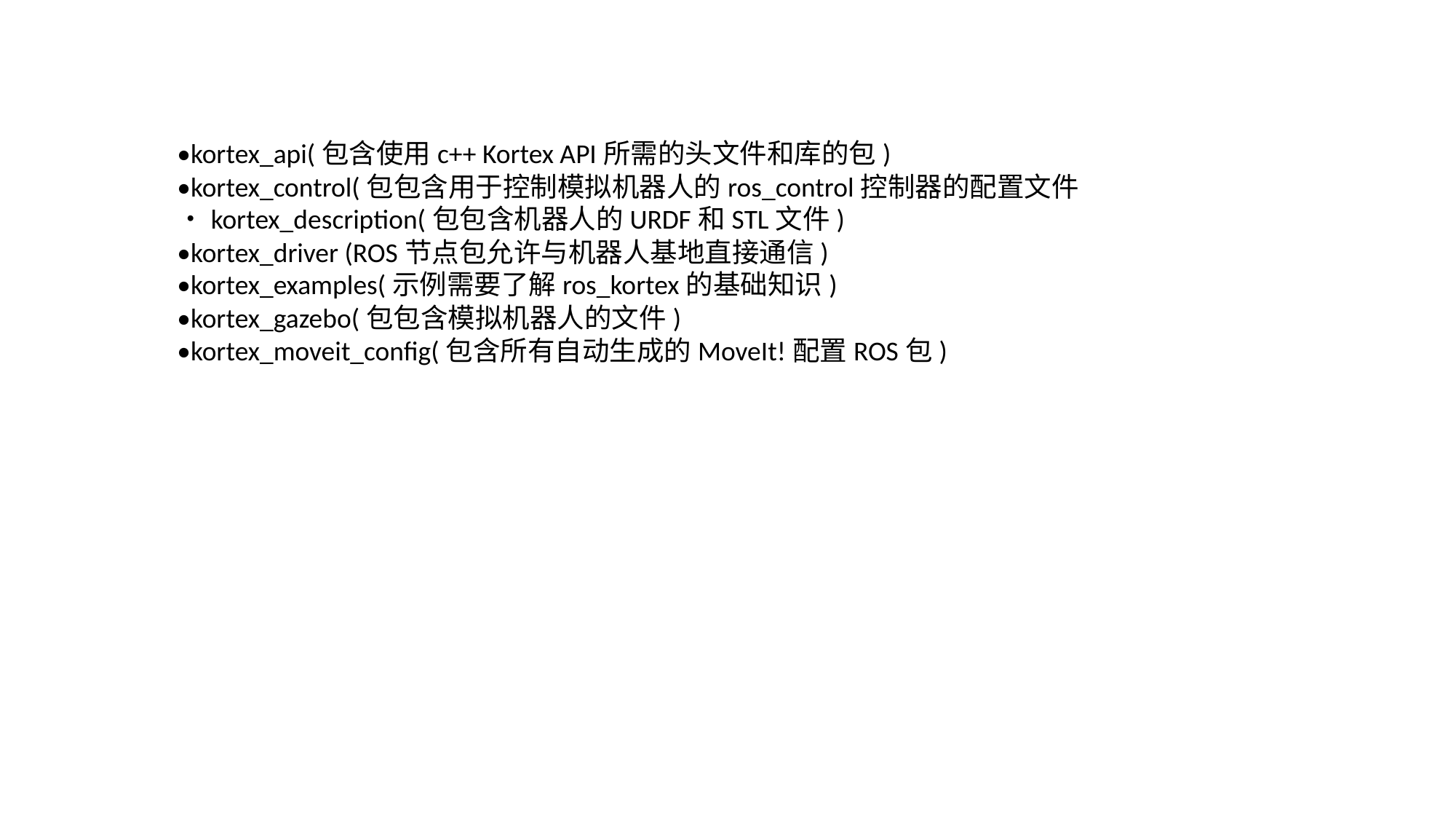

•kortex_api(包含使用c++ Kortex API所需的头文件和库的包)
•kortex_control(包包含用于控制模拟机器人的ros_control控制器的配置文件•kortex_description(包包含机器人的URDF和STL文件)
•kortex_driver (ROS节点包允许与机器人基地直接通信)
•kortex_examples(示例需要了解ros_kortex的基础知识)
•kortex_gazebo(包包含模拟机器人的文件)
•kortex_moveit_config(包含所有自动生成的MoveIt!配置ROS包)